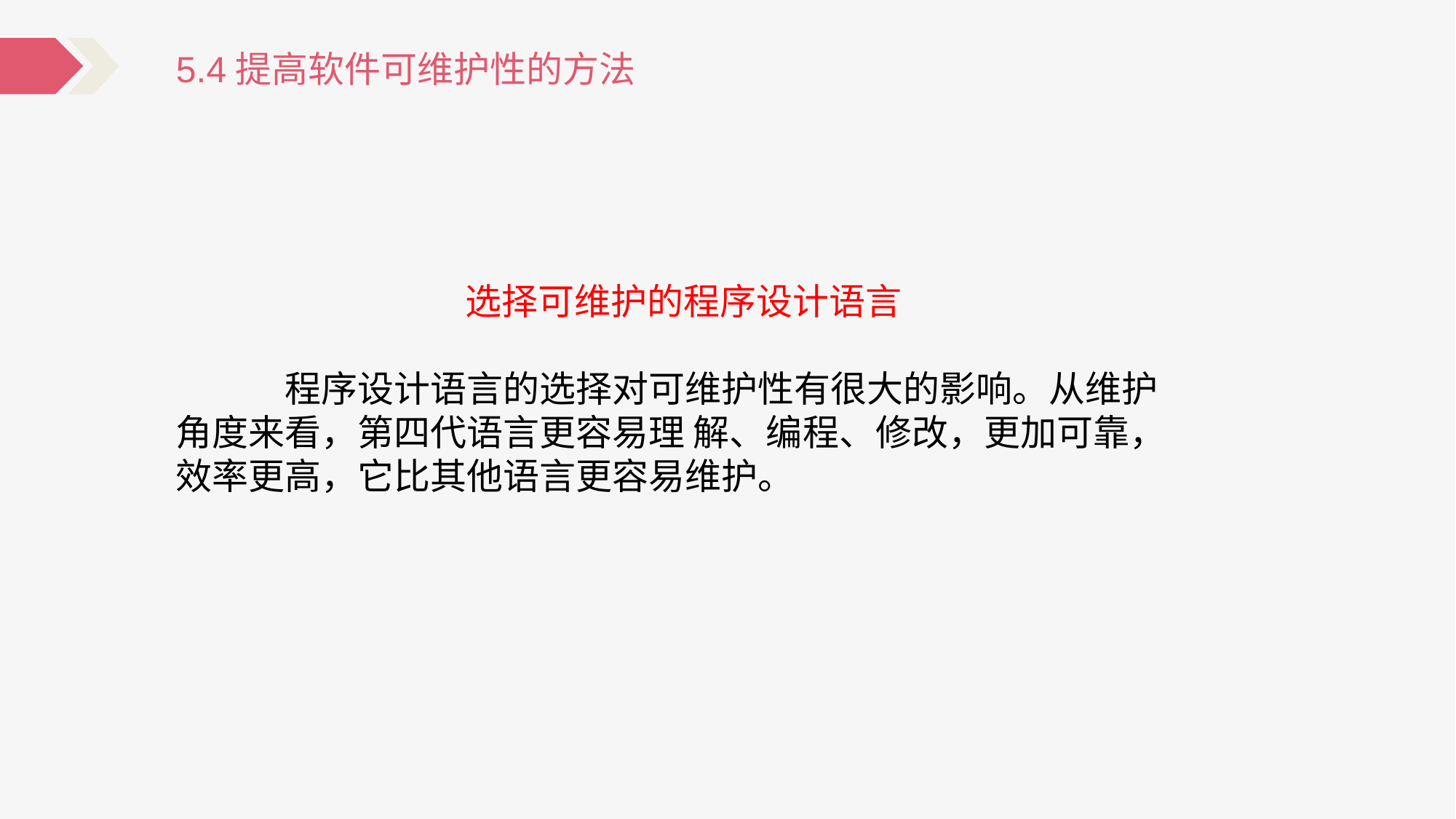

5.4提高软件可维护性的方法
选择可维护的程序设计语言

	程序设计语言的选择对可维护性有很大的影响。从维护角度来看，第四代语言更容易理 解、编程、修改，更加可靠，效率更高，它比其他语言更容易维护。